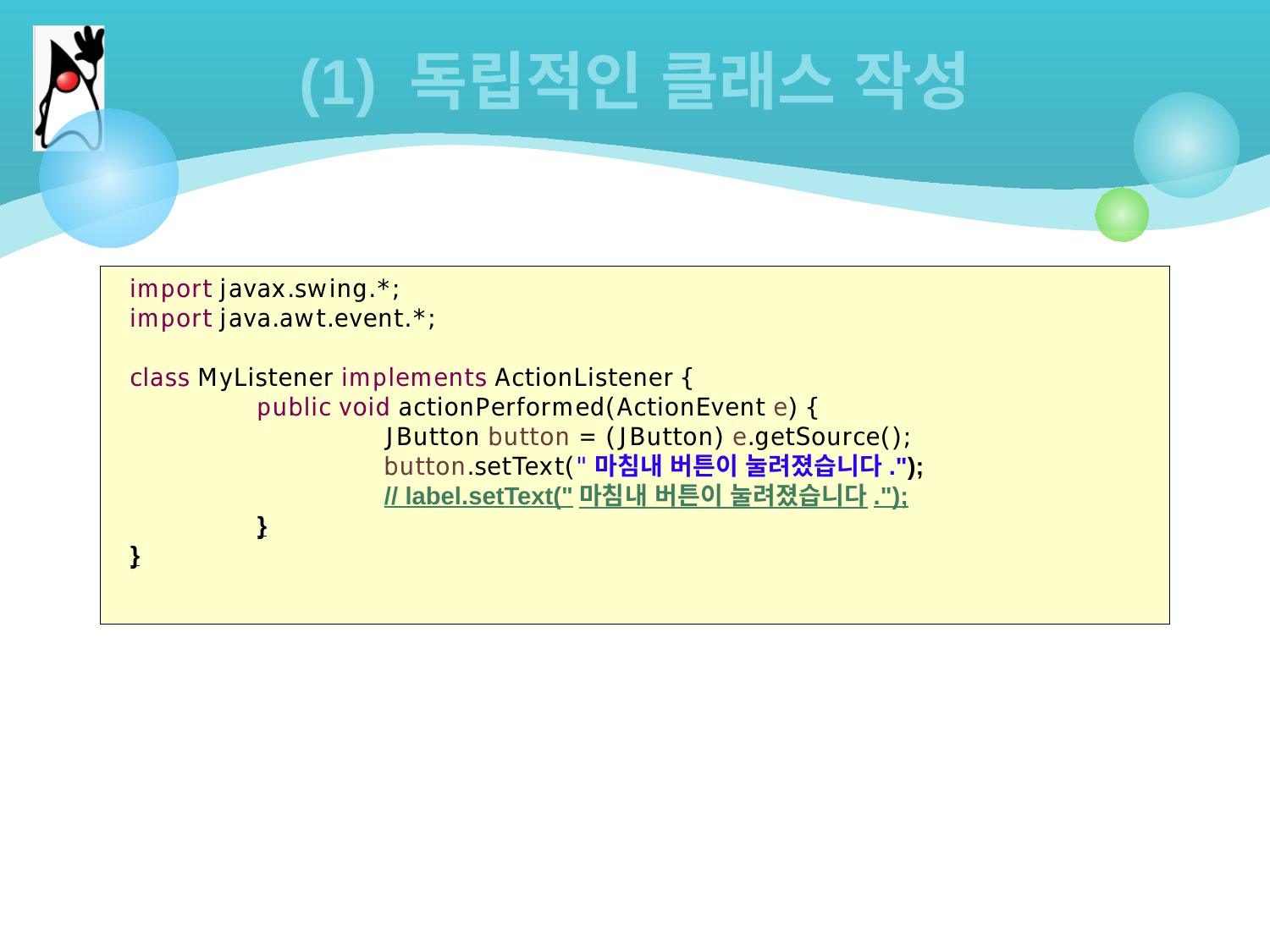

# (1) 독립적인 클래스 작성
import javax.swing.*;
import java.awt.event.*;

class MyListener implements ActionListener {
	public void actionPerformed(ActionEvent e) {
		JButton button = (JButton) e.getSource();
		button.setText("마침내 버튼이 눌려졌습니다.");
		// label.setText("마침내 버튼이 눌려졌습니다.");
	}
}